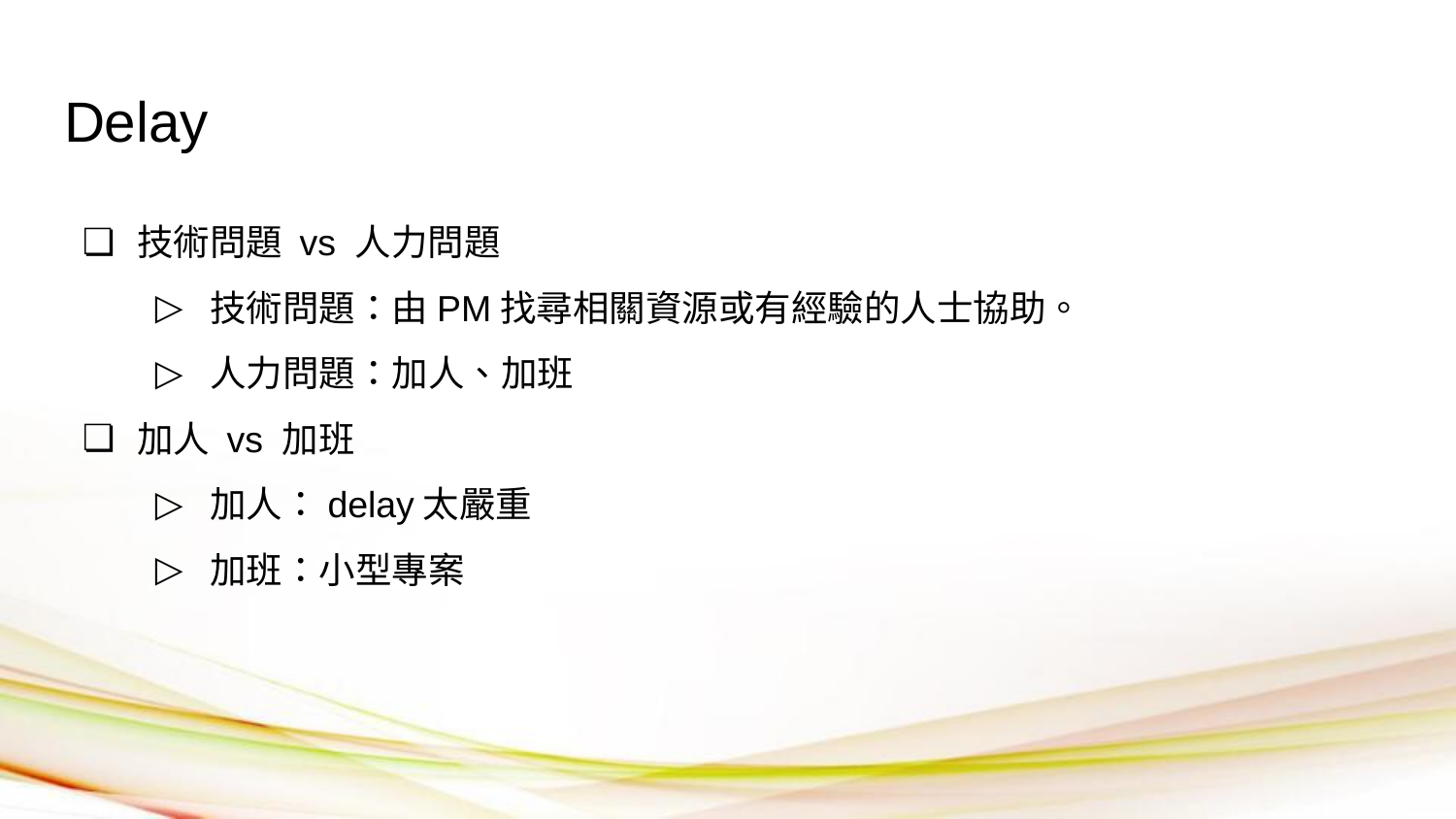

# Delay
技術問題 vs 人力問題
技術問題：由PM找尋相關資源或有經驗的人士協助。
人力問題：加人、加班
加人 vs 加班
加人：delay太嚴重
加班：小型專案